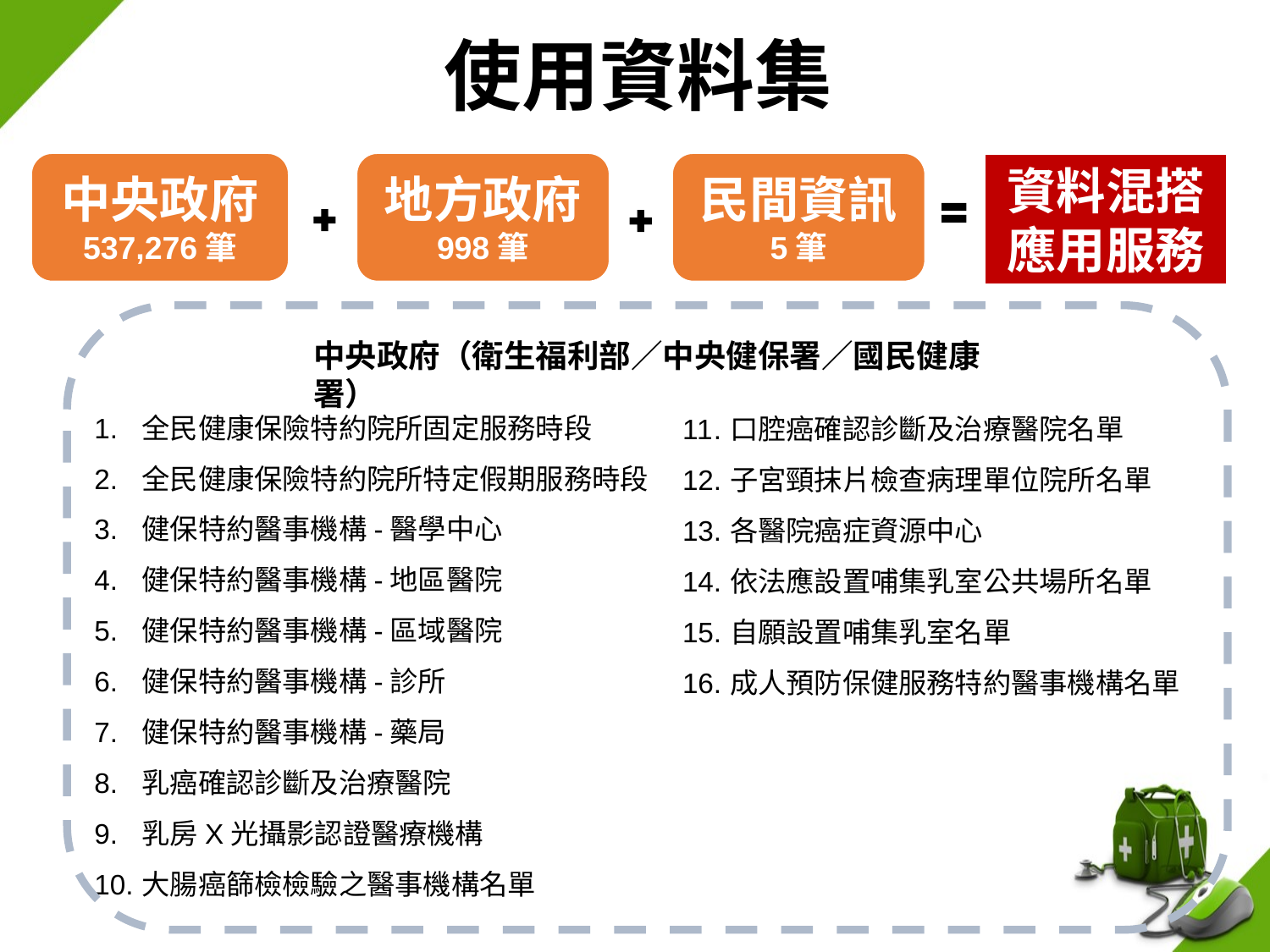

使用資料集
中央政府
537,276筆
地方政府
998筆
民間資訊
5筆
資料混搭
應用服務

中央政府（衛生福利部／中央健保署／國民健康署）
全民健康保險特約院所固定服務時段
全民健康保險特約院所特定假期服務時段
健保特約醫事機構-醫學中心
健保特約醫事機構-地區醫院
健保特約醫事機構-區域醫院
健保特約醫事機構-診所
健保特約醫事機構-藥局
乳癌確認診斷及治療醫院
乳房X光攝影認證醫療機構
大腸癌篩檢檢驗之醫事機構名單
口腔癌確認診斷及治療醫院名單
子宮頸抹片檢查病理單位院所名單
各醫院癌症資源中心
依法應設置哺集乳室公共場所名單
自願設置哺集乳室名單
成人預防保健服務特約醫事機構名單